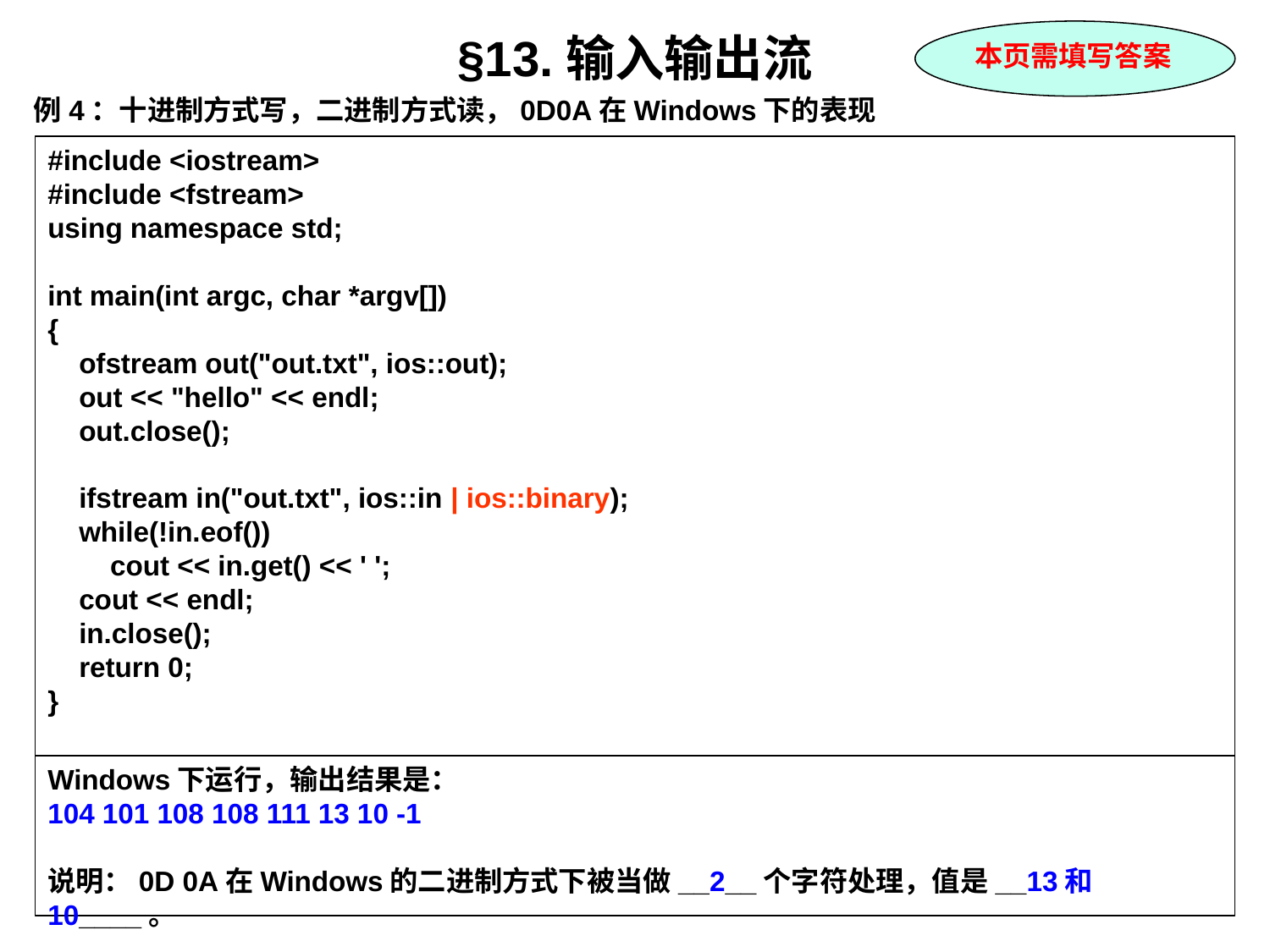

§13.输入输出流
例4：十进制方式写，二进制方式读，0D0A在Windows下的表现
本页需填写答案
#include <iostream>
#include <fstream>
using namespace std;

int main(int argc, char *argv[])
{
    ofstream out("out.txt", ios::out);
    out << "hello" << endl;
    out.close();

    ifstream in("out.txt", ios::in | ios::binary);
    while(!in.eof())
        cout << in.get() << ' ';
    cout << endl;
    in.close();
    return 0;
}
Windows下运行，输出结果是：
104 101 108 108 111 13 10 -1

说明：0D 0A在Windows的二进制方式下被当做__2__个字符处理，值是__13和10____。